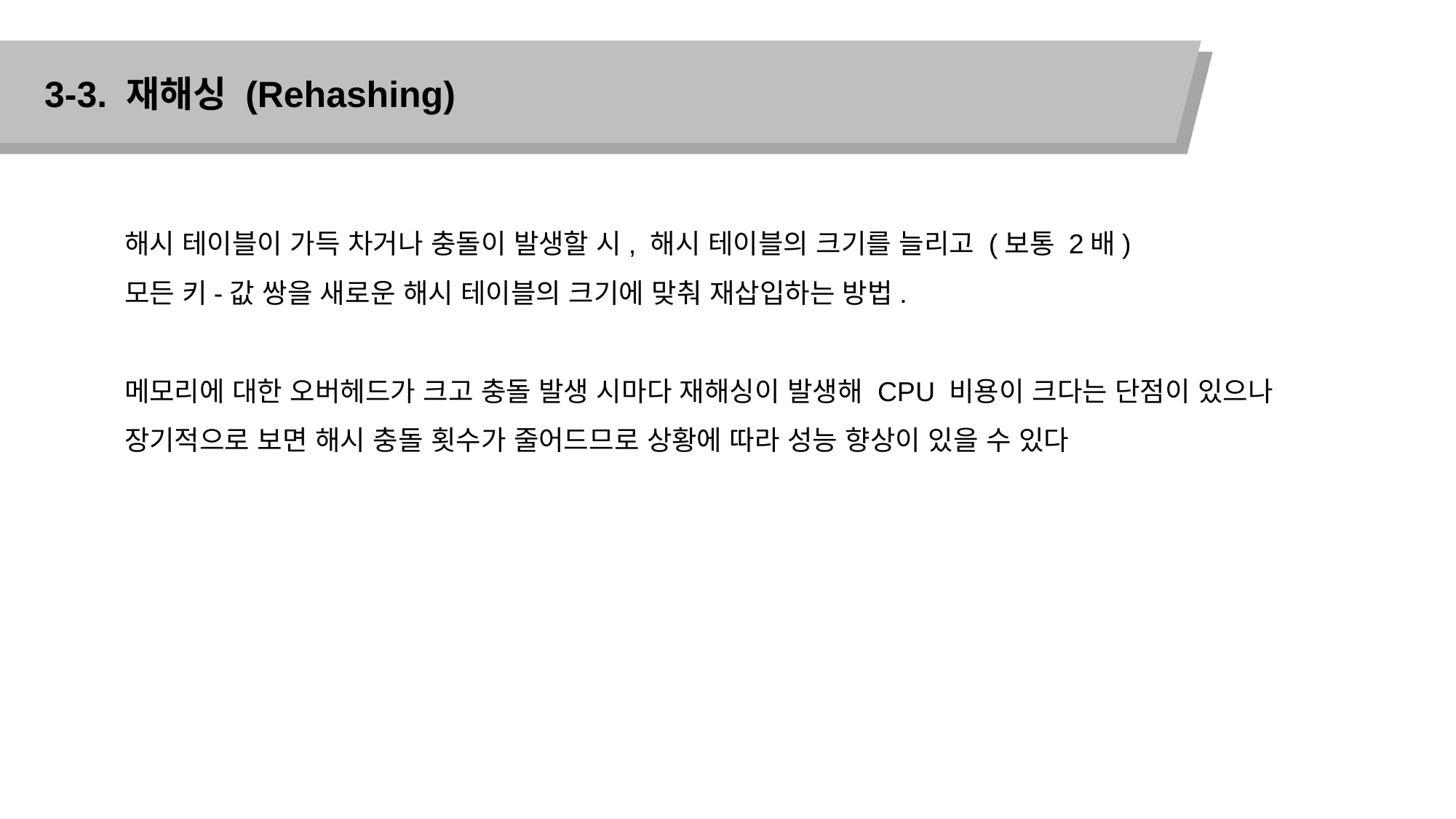

3-3. 재해싱 (Rehashing)
해시 테이블이 가득 차거나 충돌이 발생할 시, 해시 테이블의 크기를 늘리고 (보통 2배)
모든 키-값 쌍을 새로운 해시 테이블의 크기에 맞춰 재삽입하는 방법.

메모리에 대한 오버헤드가 크고 충돌 발생 시마다 재해싱이 발생해 CPU 비용이 크다는 단점이 있으나
장기적으로 보면 해시 충돌 횟수가 줄어드므로 상황에 따라 성능 향상이 있을 수 있다